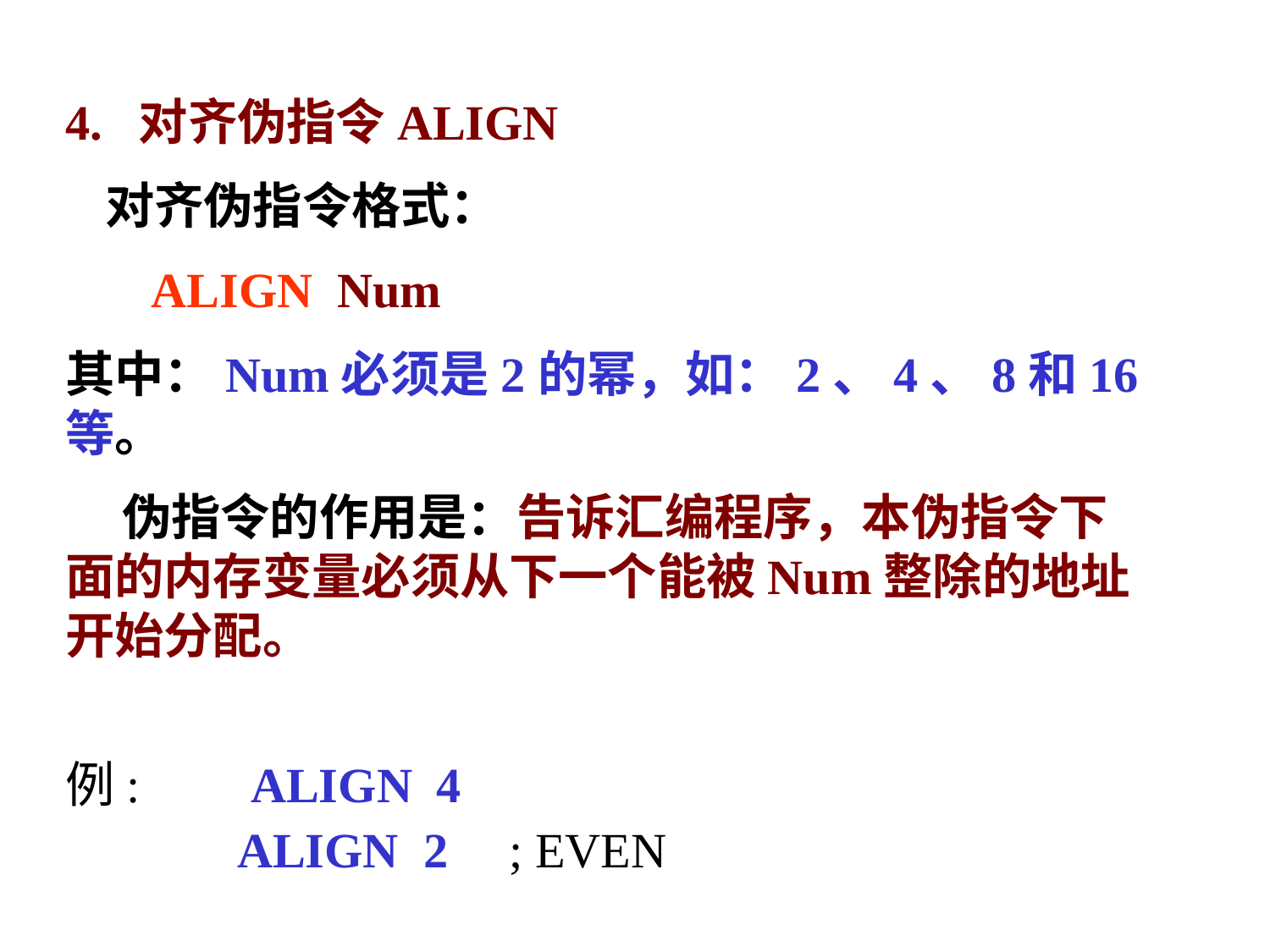

4.  对齐伪指令ALIGN
    对齐伪指令格式：
       ALIGN  Num
其中：Num必须是2的幂，如：2、4、8和16等。
    伪指令的作用是：告诉汇编程序，本伪指令下面的内存变量必须从下一个能被Num整除的地址开始分配。

例:         ALIGN  4
              ALIGN  2     ; EVEN